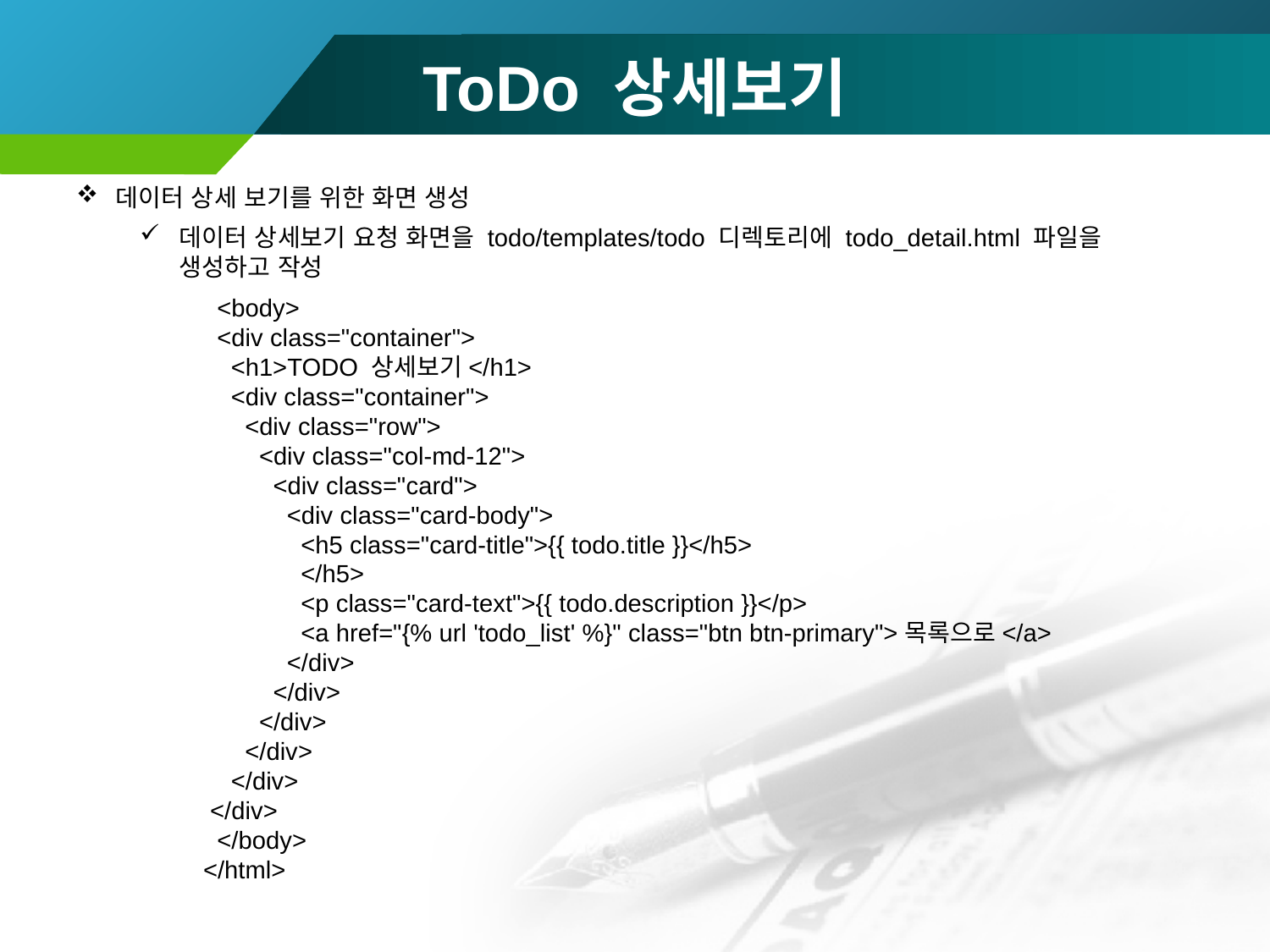

# ToDo 상세보기
데이터 상세 보기를 위한 화면 생성
데이터 상세보기 요청 화면을 todo/templates/todo 디렉토리에 todo_detail.html 파일을 생성하고 작성
  <body>
  <div class="container">
    <h1>TODO 상세보기</h1>
    <div class="container">
      <div class="row">
        <div class="col-md-12">
          <div class="card">
            <div class="card-body">
              <h5 class="card-title">{{ todo.title }}</h5>
              </h5>
              <p class="card-text">{{ todo.description }}</p>
              <a href="{% url 'todo_list' %}" class="btn btn-primary">목록으로</a>
            </div>
          </div>
        </div>
      </div>
    </div>
 </div>
  </body>
</html>